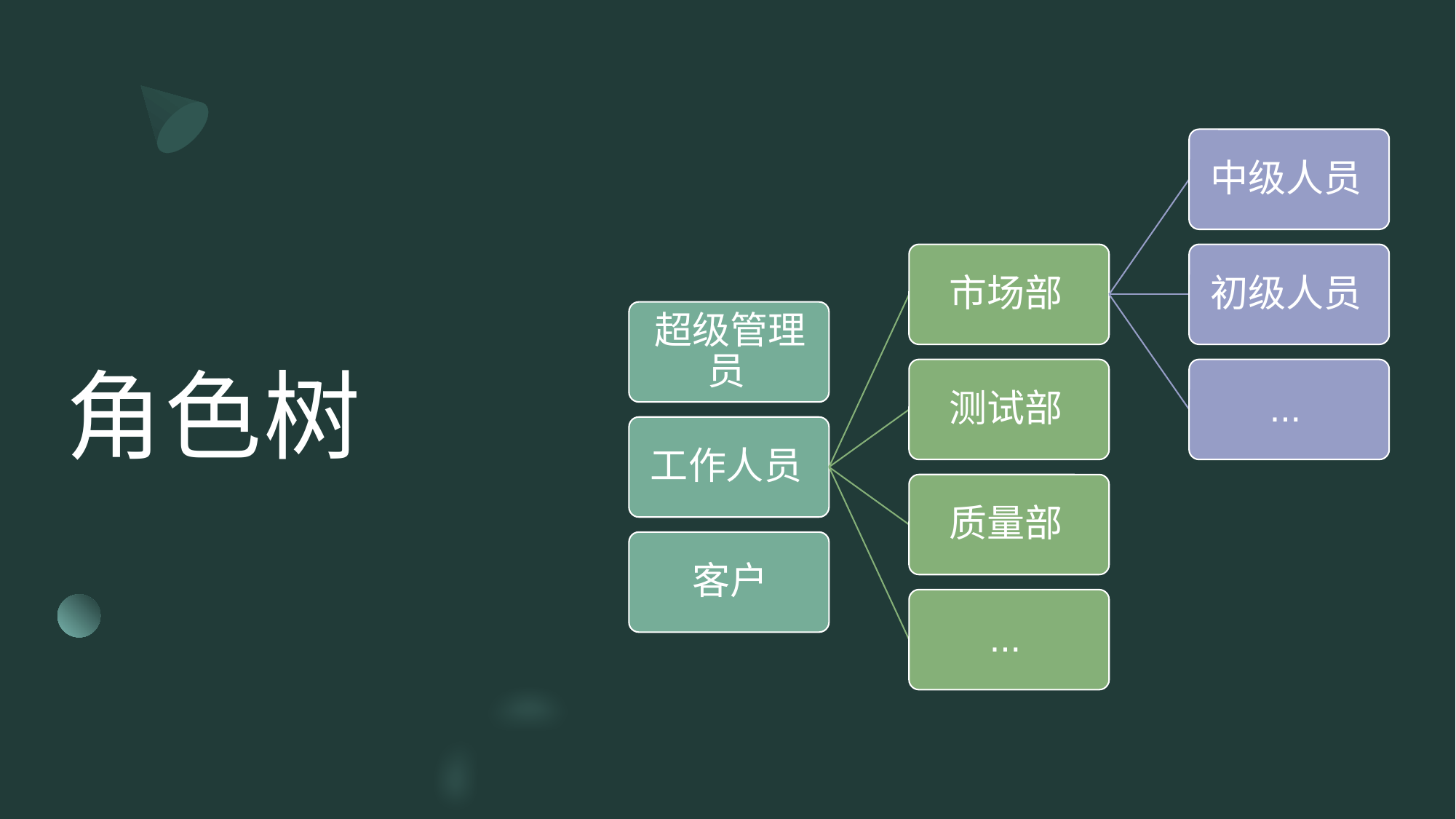

超级管理员
工作人员

市场部

中级人员

初级人员

...

测试部

质量部

...
客户

# 角色树